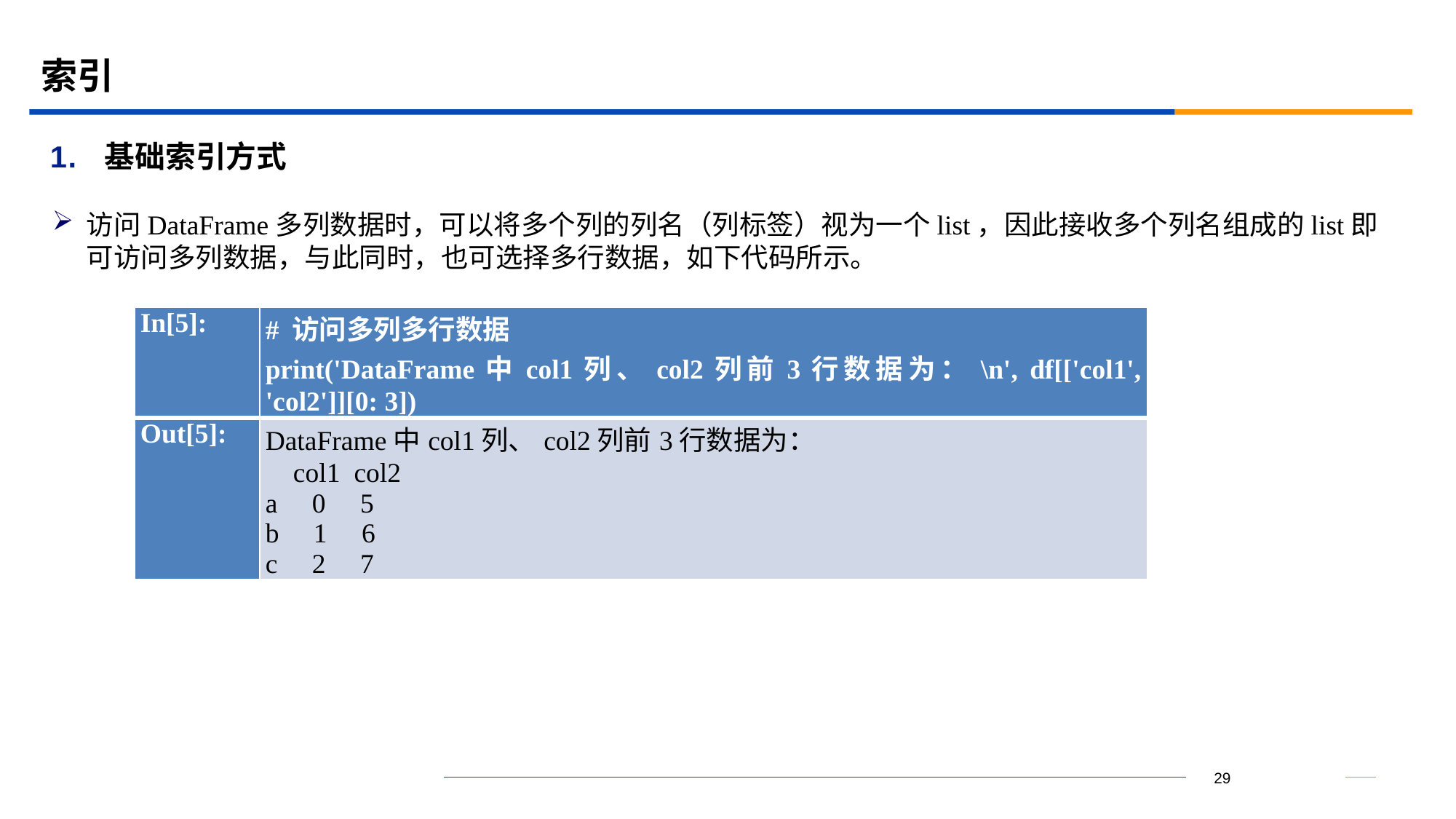

# 索引
基础索引方式
访问DataFrame多列数据时，可以将多个列的列名（列标签）视为一个list，因此接收多个列名组成的list即可访问多列数据，与此同时，也可选择多行数据，如下代码所示。
| In[5]: | # 访问多列多行数据 print('DataFrame中col1列、col2列前3行数据为：\n', df[['col1', 'col2']][0: 3]) |
| --- | --- |
| Out[5]: | DataFrame中col1列、col2列前3行数据为： col1 col2 a 0 5 b 1 6 c 2 7 |